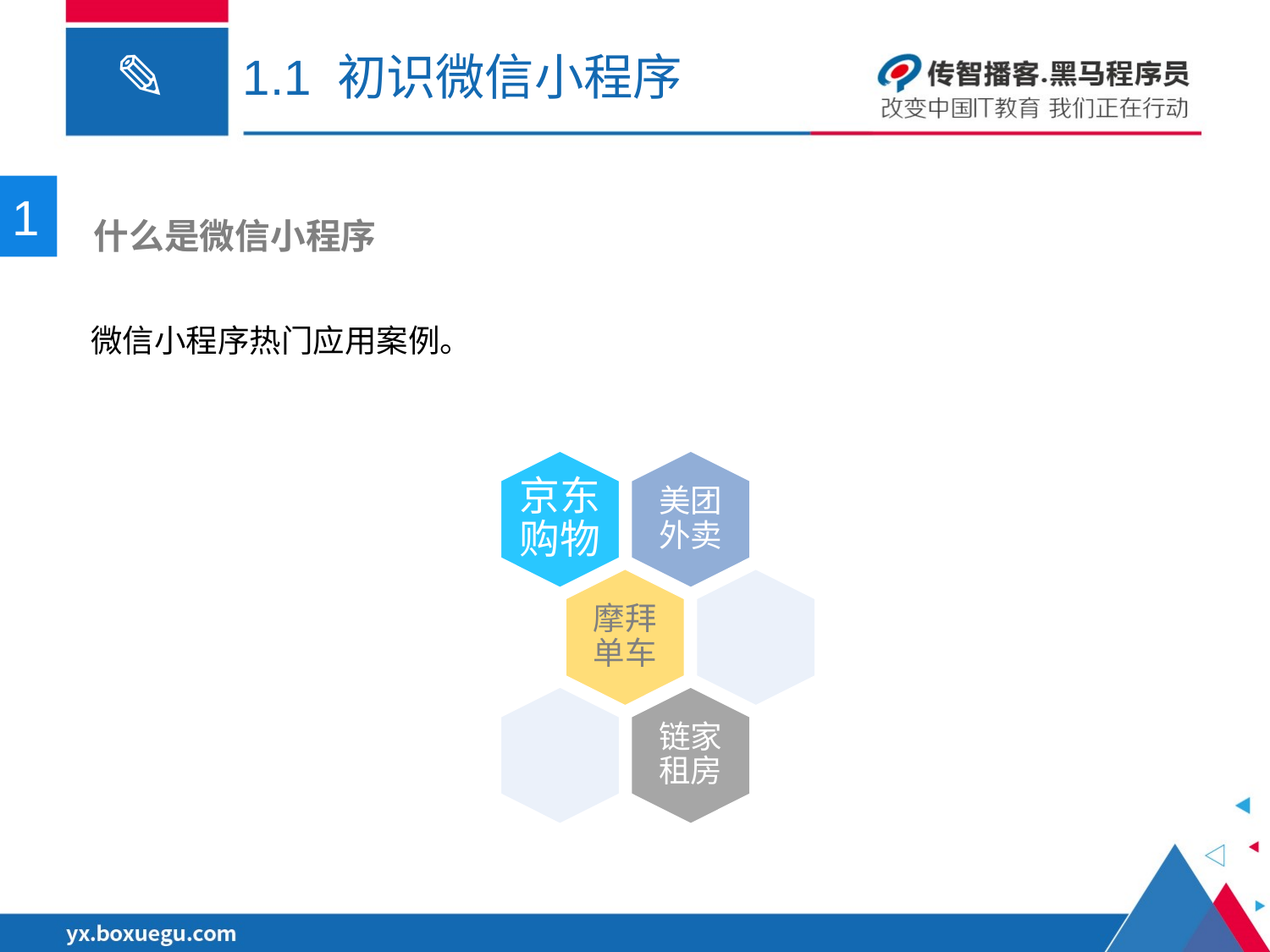

# 1.1 初识微信小程序

1
  什么是微信小程序
微信小程序热门应用案例。
美团外卖
京东购物
摩拜单车

链家租房